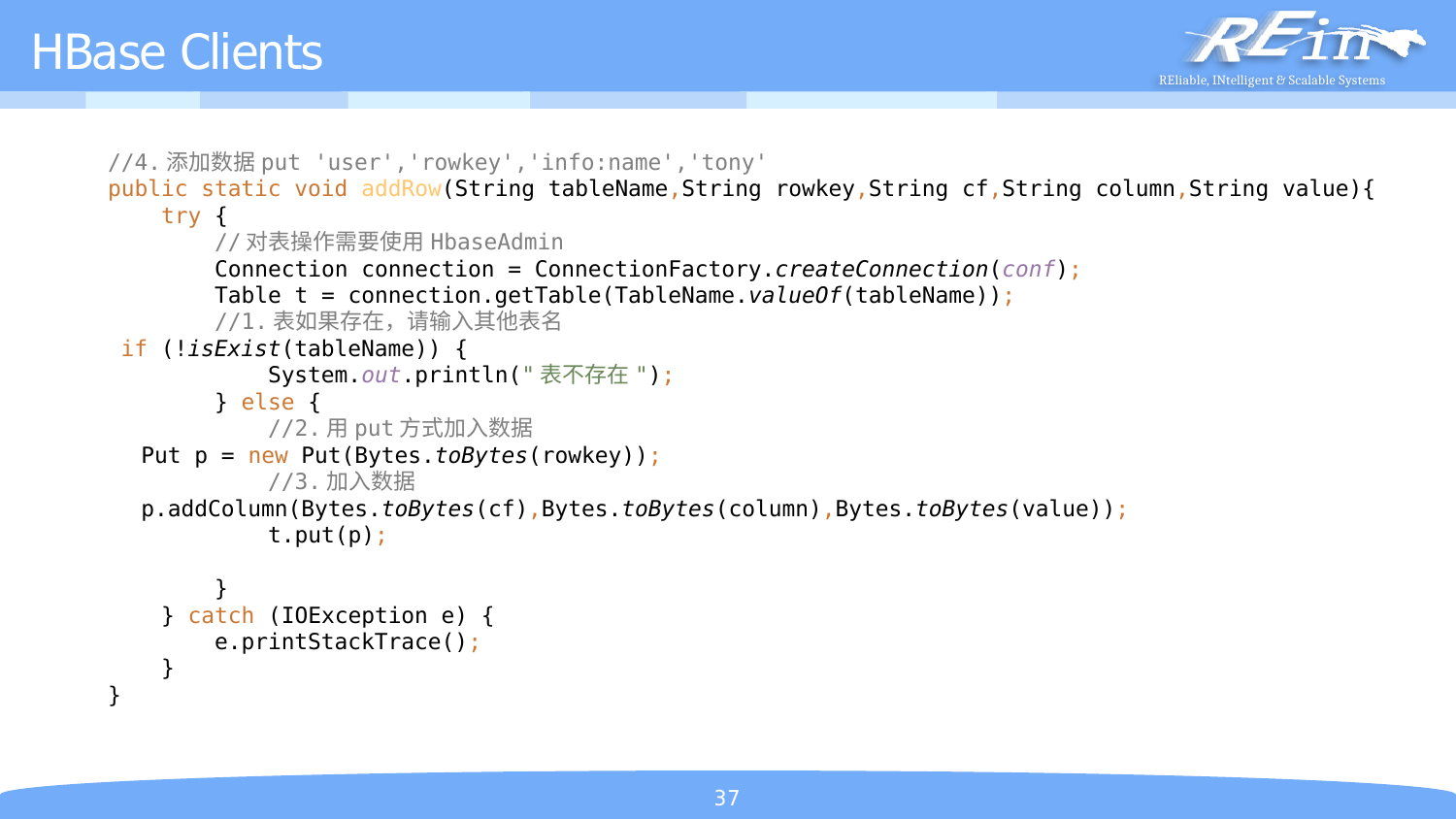

# HBase Clients
    //4.添加数据put 'user','rowkey','info:name','tony'
    public static void addRow(String tableName,String rowkey,String cf,String column,String value){
        try {
            //对表操作需要使用HbaseAdmin
            Connection connection = ConnectionFactory.createConnection(conf);
            Table t = connection.getTable(TableName.valueOf(tableName));
            //1.表如果存在，请输入其他表名
            if (!isExist(tableName)) {
                System.out.println("表不存在");
            } else {
                //2.用put方式加入数据
                Put p = new Put(Bytes.toBytes(rowkey));
                //3.加入数据
                p.addColumn(Bytes.toBytes(cf),Bytes.toBytes(column),Bytes.toBytes(value));
                t.put(p);
            }
        } catch (IOException e) {
            e.printStackTrace();
        }
    }
37